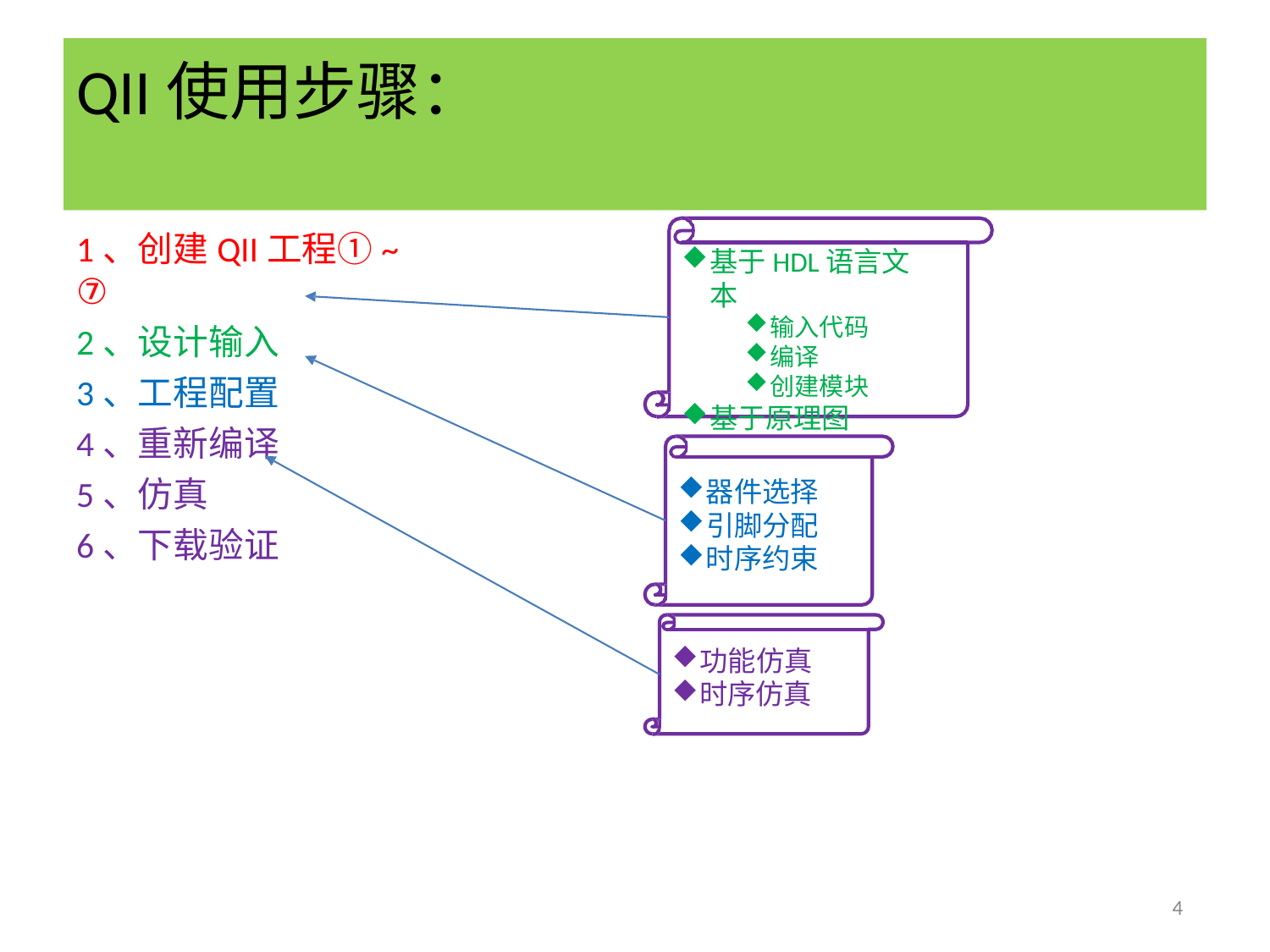

# QII使用步骤：

1、创建QII工程①~ ⑦
2、设计输入
3、工程配置
4、重新编译
5、仿真
6、下载验证

基于HDL语言文本
输入代码
编译
创建模块
基于原理图

器件选择
引脚分配
时序约束

功能仿真
时序仿真

4